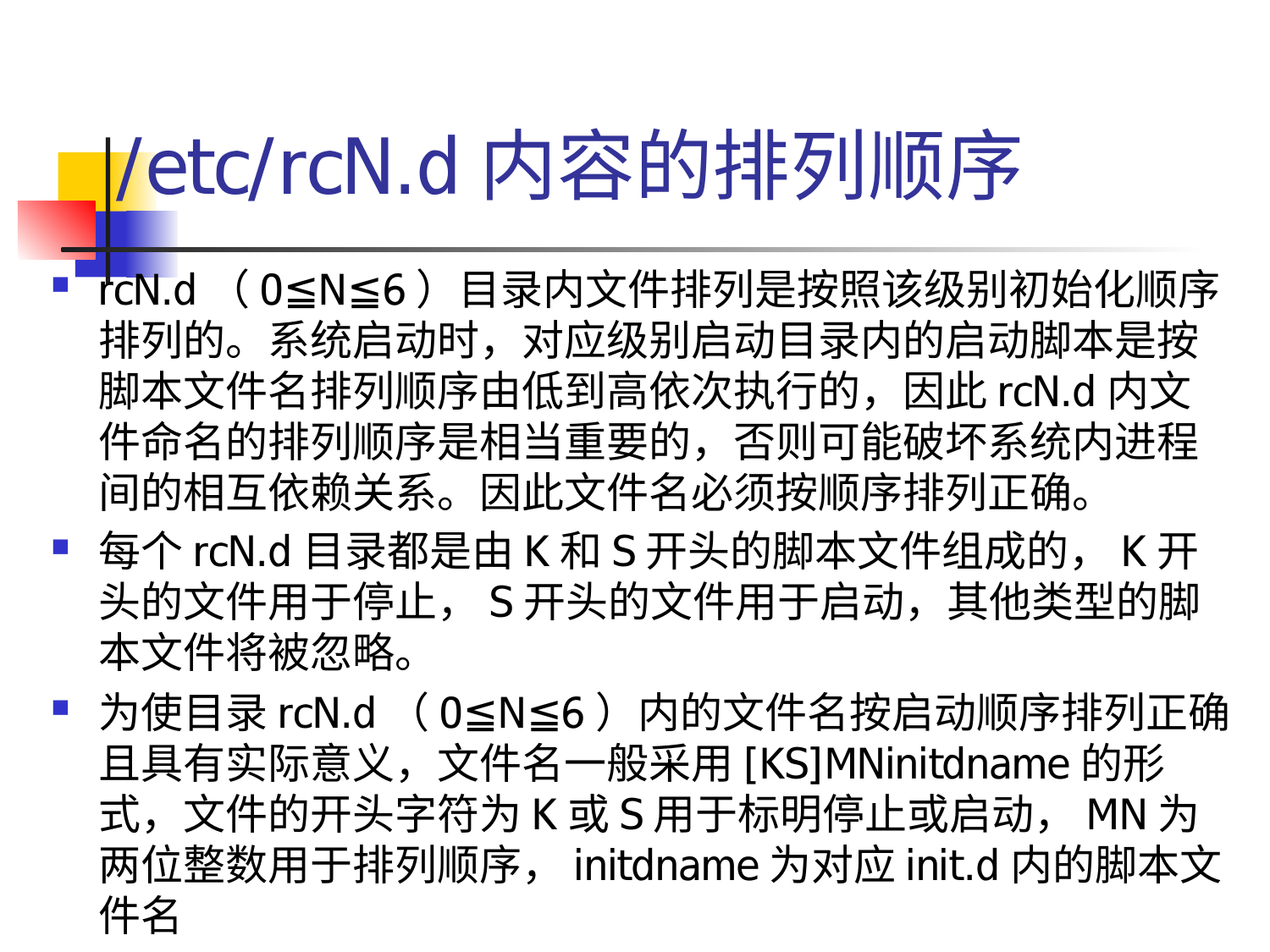

# /etc/rcN.d内容的排列顺序
rcN.d（0≦N≦6）目录内文件排列是按照该级别初始化顺序排列的。系统启动时，对应级别启动目录内的启动脚本是按脚本文件名排列顺序由低到高依次执行的，因此rcN.d内文件命名的排列顺序是相当重要的，否则可能破坏系统内进程间的相互依赖关系。因此文件名必须按顺序排列正确。
每个rcN.d目录都是由K和S开头的脚本文件组成的，K开头的文件用于停止，S开头的文件用于启动，其他类型的脚本文件将被忽略。
为使目录rcN.d（0≦N≦6）内的文件名按启动顺序排列正确且具有实际意义，文件名一般采用[KS]MNinitdname的形式，文件的开头字符为K或S用于标明停止或启动，MN为两位整数用于排列顺序，initdname为对应init.d内的脚本文件名